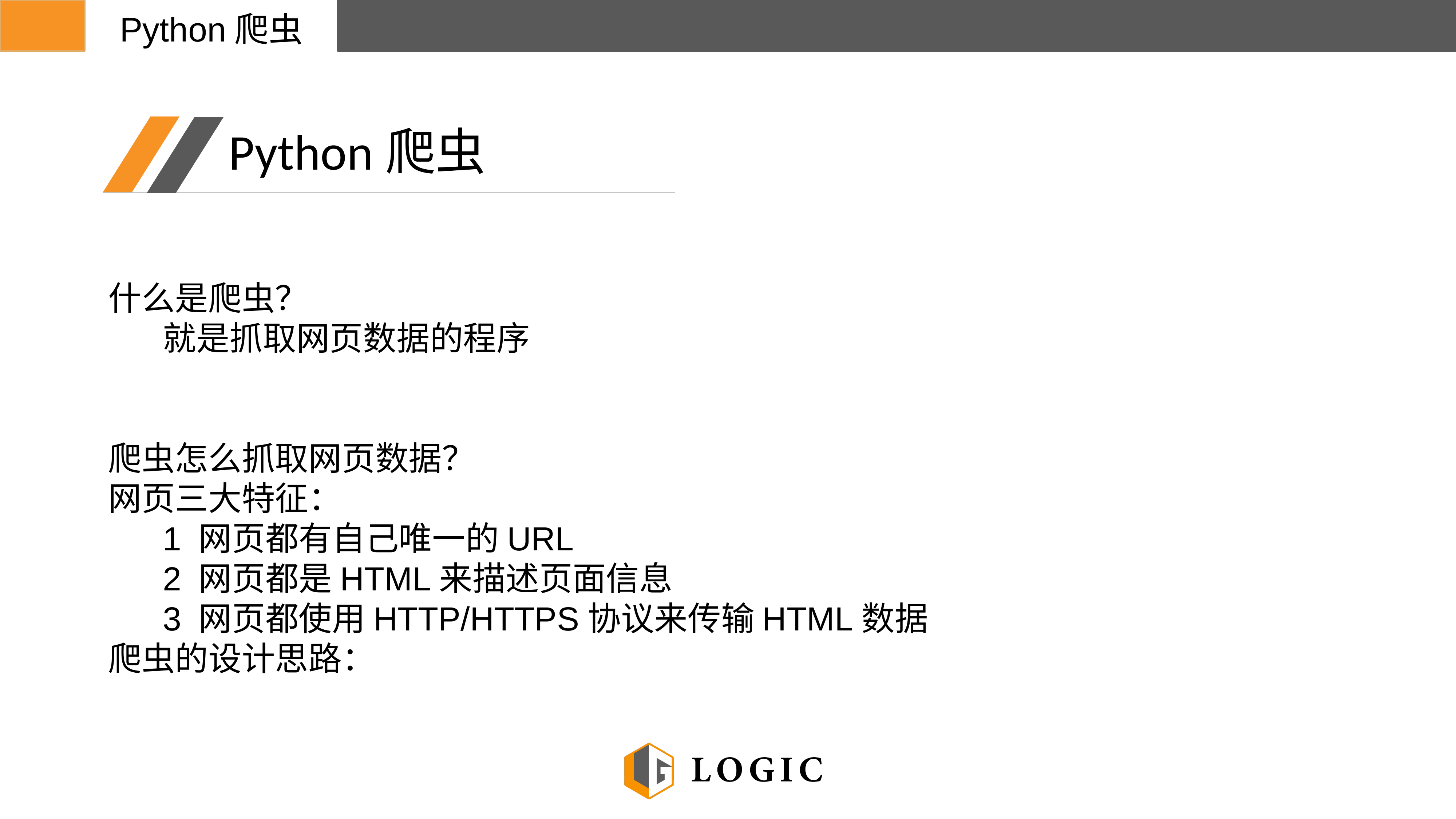

Python爬虫

Python爬虫

什么是爬虫？
	就是抓取网页数据的程序

爬虫怎么抓取网页数据？
网页三大特征：
	1 网页都有自己唯一的URL
	2 网页都是HTML来描述页面信息
	3 网页都使用HTTP/HTTPS协议来传输HTML数据
爬虫的设计思路：